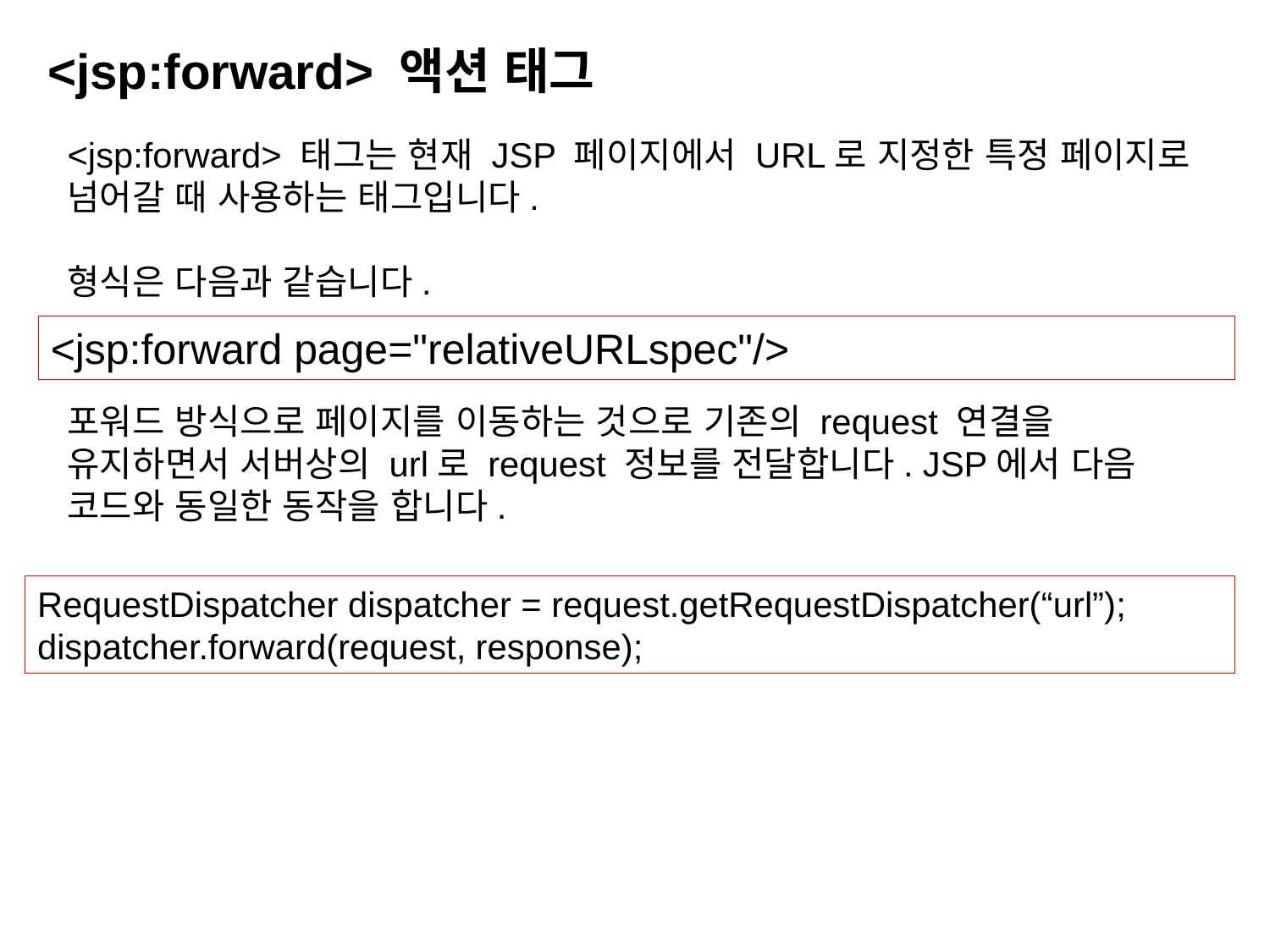

<jsp:forward> 액션 태그
<jsp:forward> 태그는 현재 JSP 페이지에서 URL로 지정한 특정 페이지로 넘어갈 때 사용하는 태그입니다.

형식은 다음과 같습니다.
<jsp:forward page="relativeURLspec"/>
포워드 방식으로 페이지를 이동하는 것으로 기존의 request 연결을 유지하면서 서버상의 url로 request 정보를 전달합니다. JSP에서 다음 코드와 동일한 동작을 합니다.
RequestDispatcher dispatcher = request.getRequestDispatcher(“url”);
dispatcher.forward(request, response);